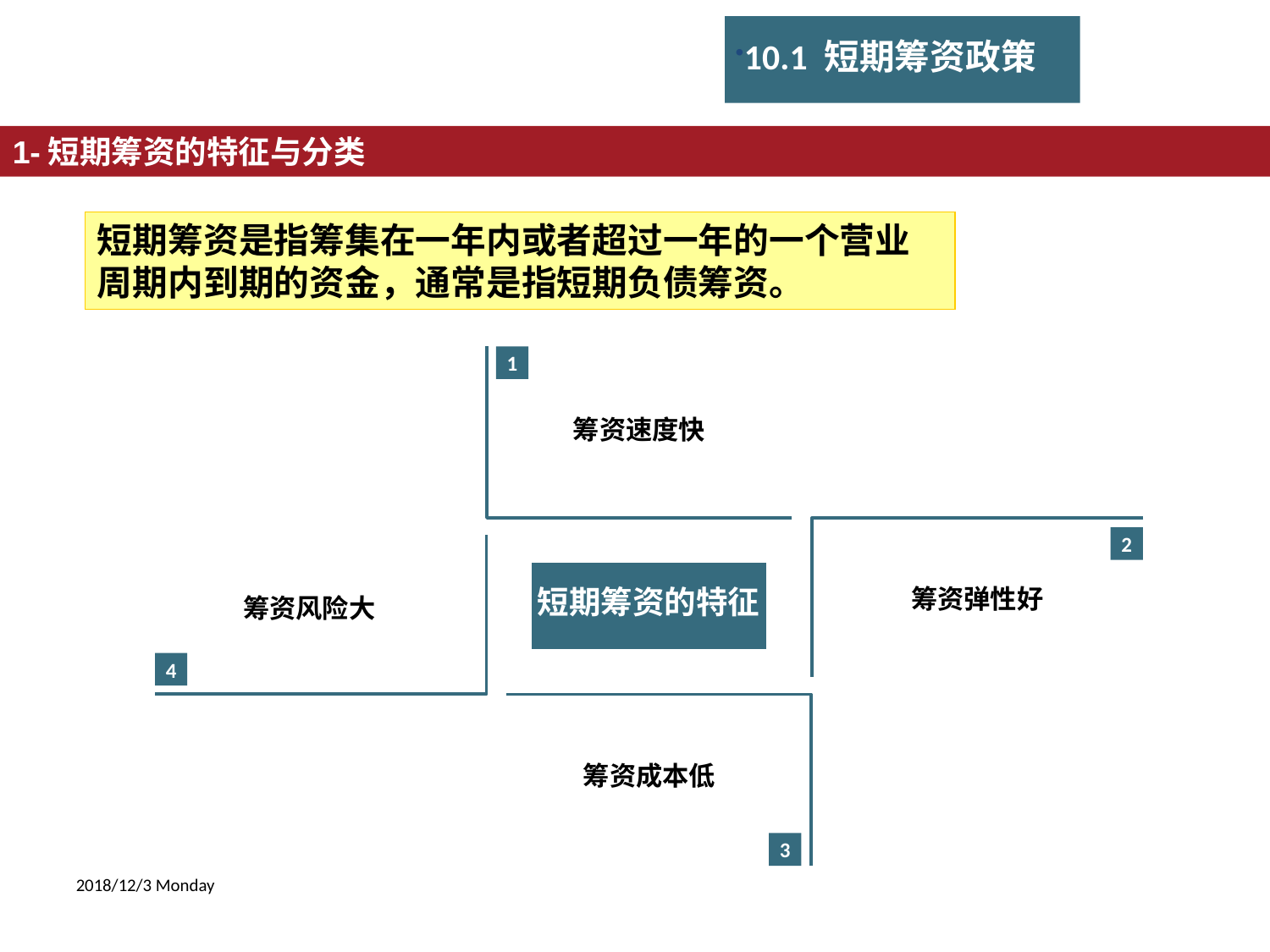

10.1 短期筹资政策
1-短期筹资的特征与分类
短期筹资是指筹集在一年内或者超过一年的一个营业周期内到期的资金，通常是指短期负债筹资。

1
筹资速度快

2

筹资弹性好
筹资风险大
4

筹资成本低
3
短期筹资的特征
2018/12/3 Monday